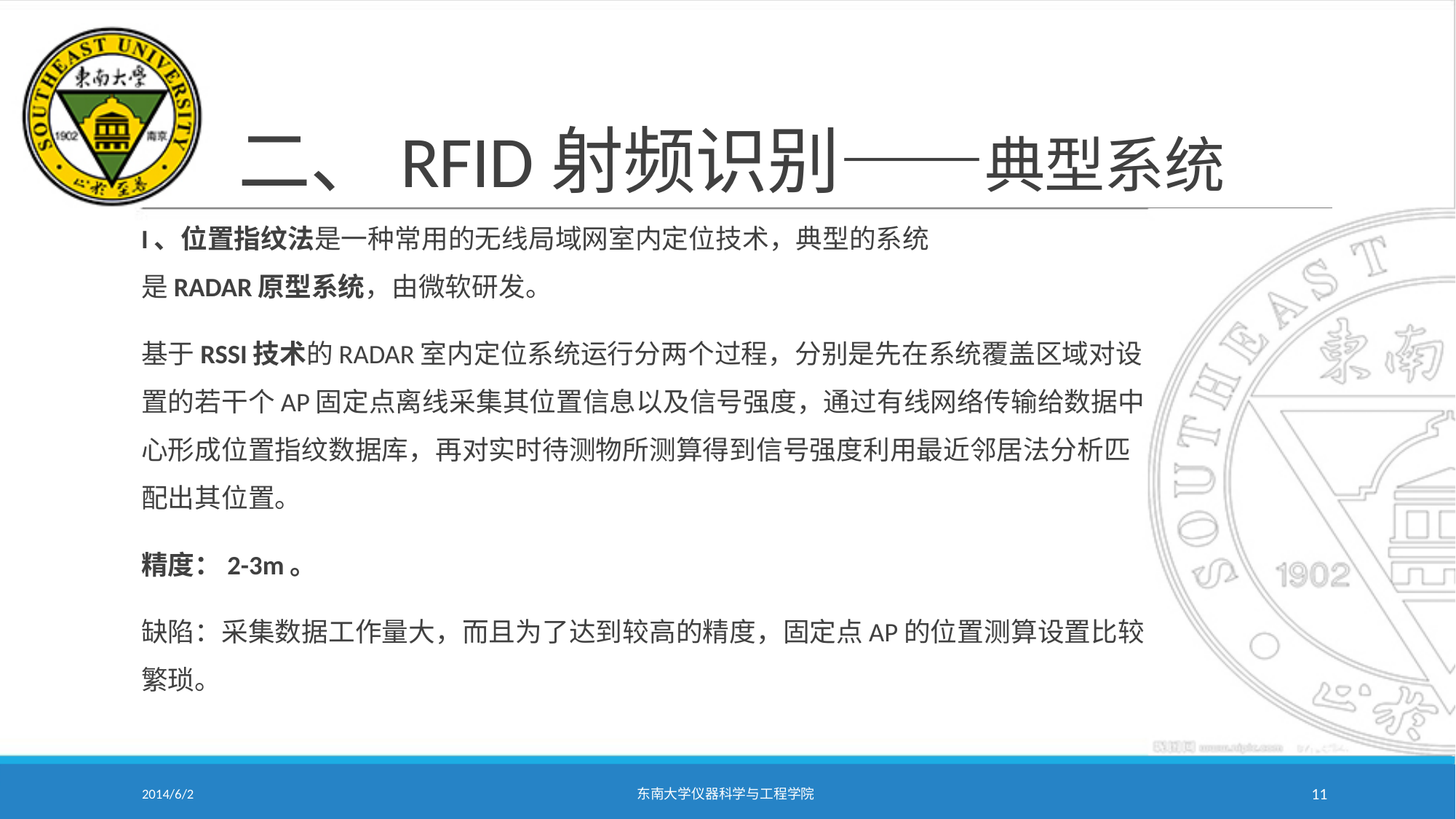

# 二、RFID射频识别——典型系统
I、位置指纹法是一种常用的无线局域网室内定位技术，典型的系统
是RADAR原型系统，由微软研发。
基于RSSI技术的RADAR室内定位系统运行分两个过程，分别是先在系统覆盖区域对设置的若干个AP固定点离线采集其位置信息以及信号强度，通过有线网络传输给数据中心形成位置指纹数据库，再对实时待测物所测算得到信号强度利用最近邻居法分析匹配出其位置。
精度：2-3m。
缺陷：采集数据工作量大，而且为了达到较高的精度，固定点AP的位置测算设置比较繁琐。
2014/6/2
东南大学仪器科学与工程学院
11